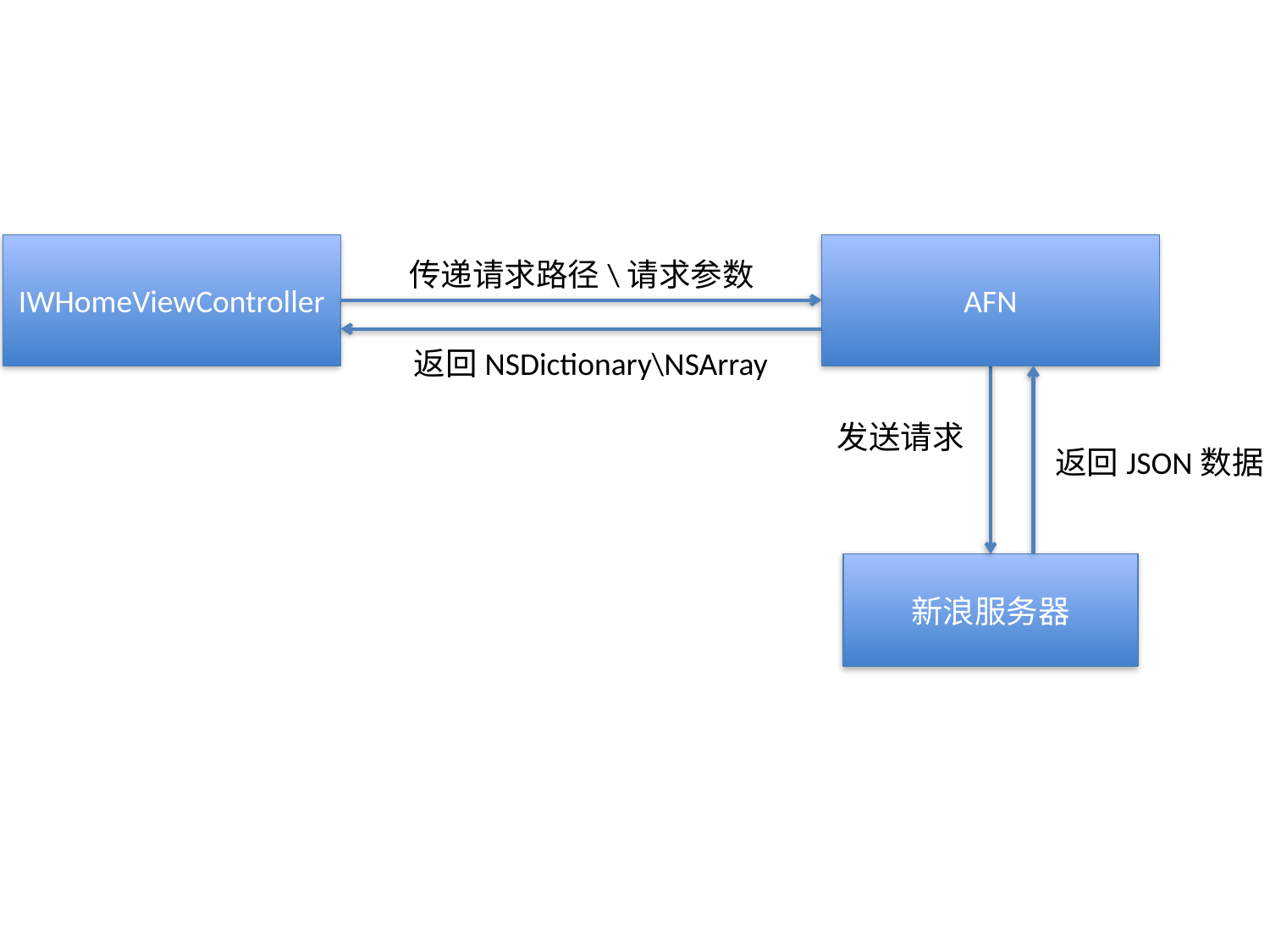

IWHomeViewController
AFN
传递请求路径\请求参数
返回NSDictionary\NSArray
发送请求
返回JSON数据
新浪服务器